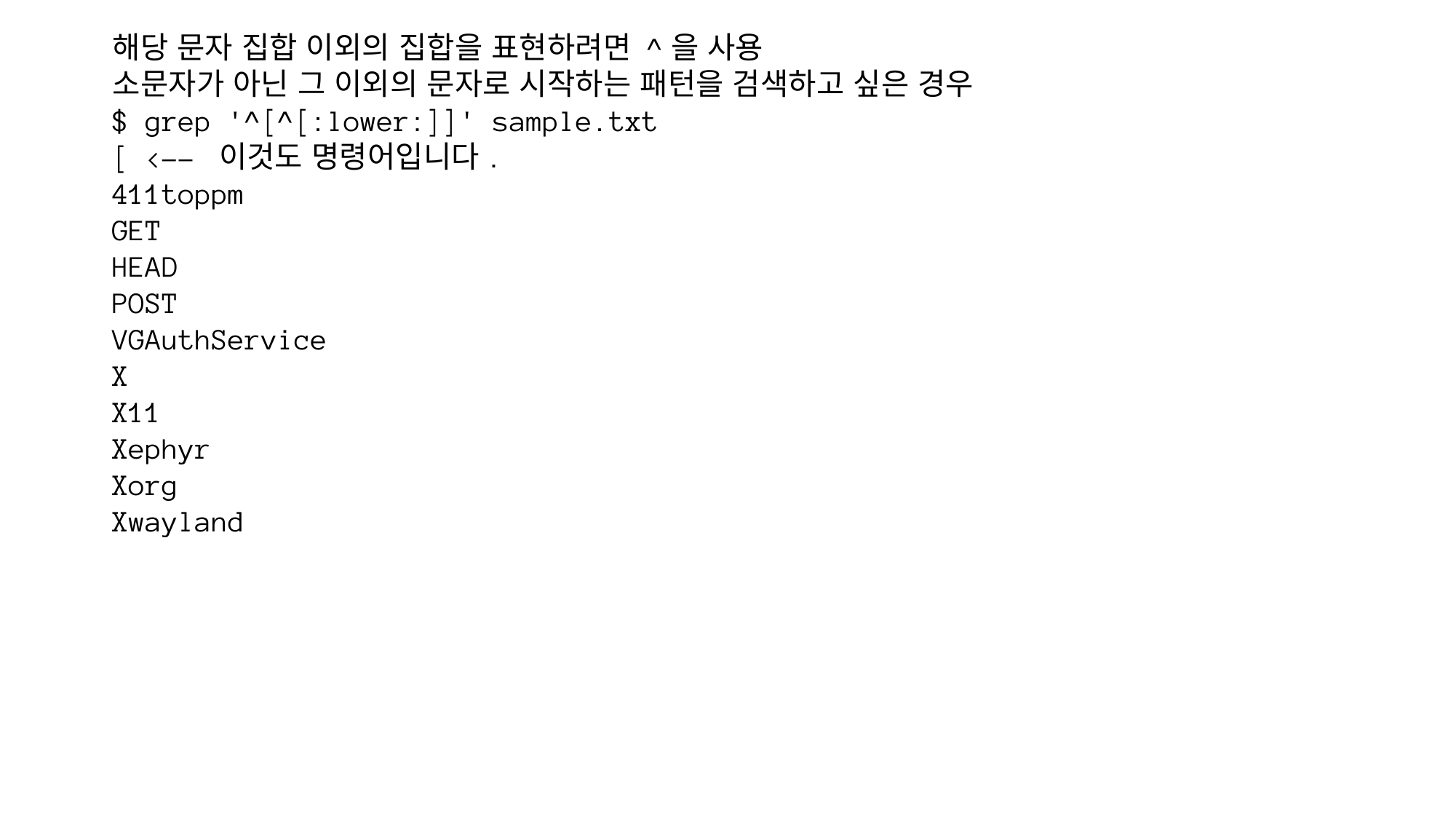

해당 문자 집합 이외의 집합을 표현하려면 ^을 사용
소문자가 아닌 그 이외의 문자로 시작하는 패턴을 검색하고 싶은 경우
$ grep '^[^[:lower:]]' sample.txt
[ <-- 이것도 명령어입니다.
411toppm
GET
HEAD
POST
VGAuthService
X
X11
Xephyr
Xorg
Xwayland